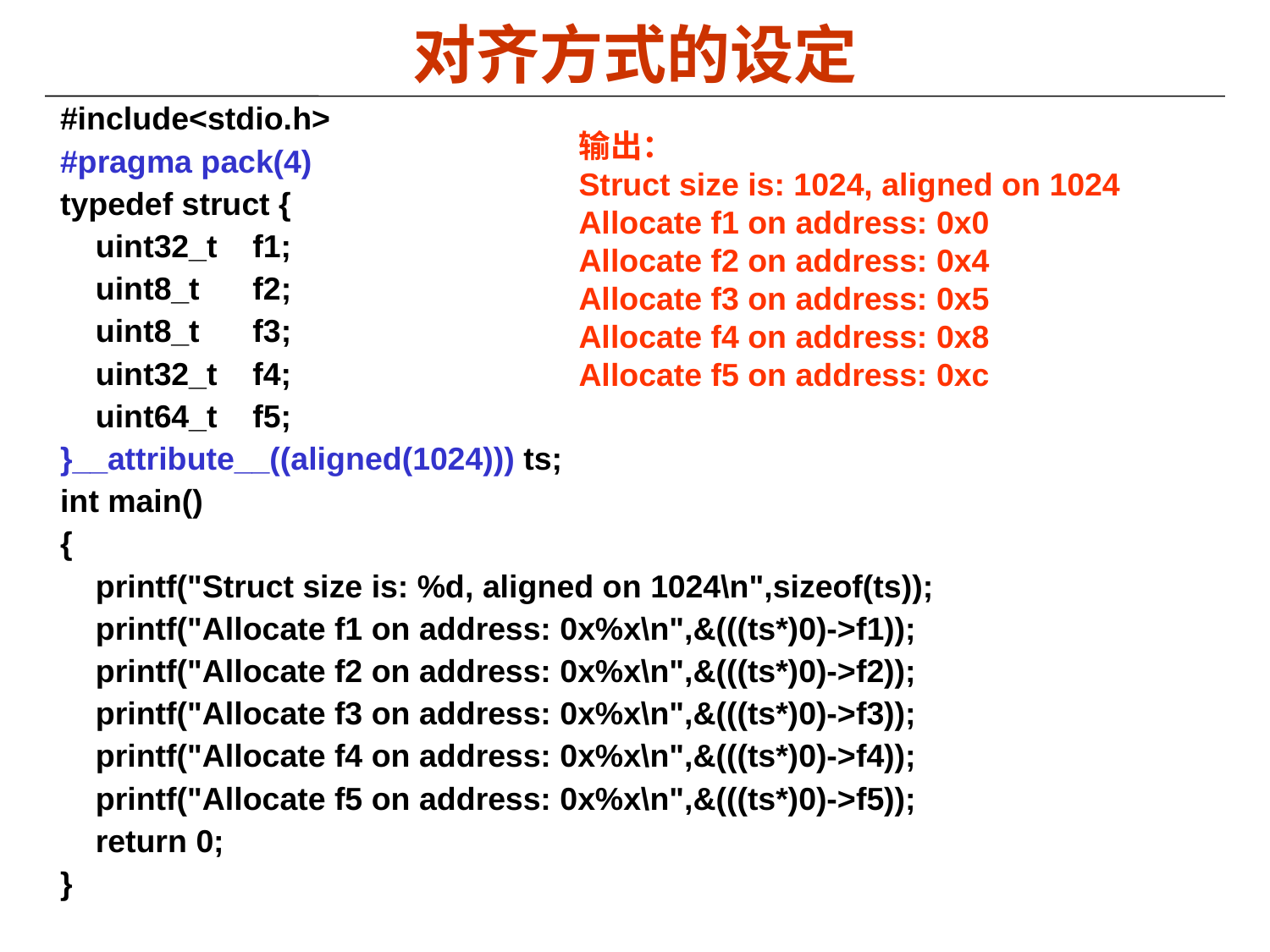

# 对齐方式的设定
#include<stdio.h>
#pragma pack(4)
typedef struct {
    uint32_t    f1;
    uint8_t      f2;
    uint8_t      f3;
    uint32_t    f4;
    uint64_t    f5;
}__attribute__((aligned(1024))) ts;
int main()
{
    printf("Struct size is: %d, aligned on 1024\n",sizeof(ts));
    printf("Allocate f1 on address: 0x%x\n",&(((ts*)0)->f1));
    printf("Allocate f2 on address: 0x%x\n",&(((ts*)0)->f2));
    printf("Allocate f3 on address: 0x%x\n",&(((ts*)0)->f3));
    printf("Allocate f4 on address: 0x%x\n",&(((ts*)0)->f4));
    printf("Allocate f5 on address: 0x%x\n",&(((ts*)0)->f5));
    return 0;
}
输出：
Struct size is: 1024, aligned on 1024
Allocate f1 on address: 0x0
Allocate f2 on address: 0x4
Allocate f3 on address: 0x5
Allocate f4 on address: 0x8
Allocate f5 on address: 0xc